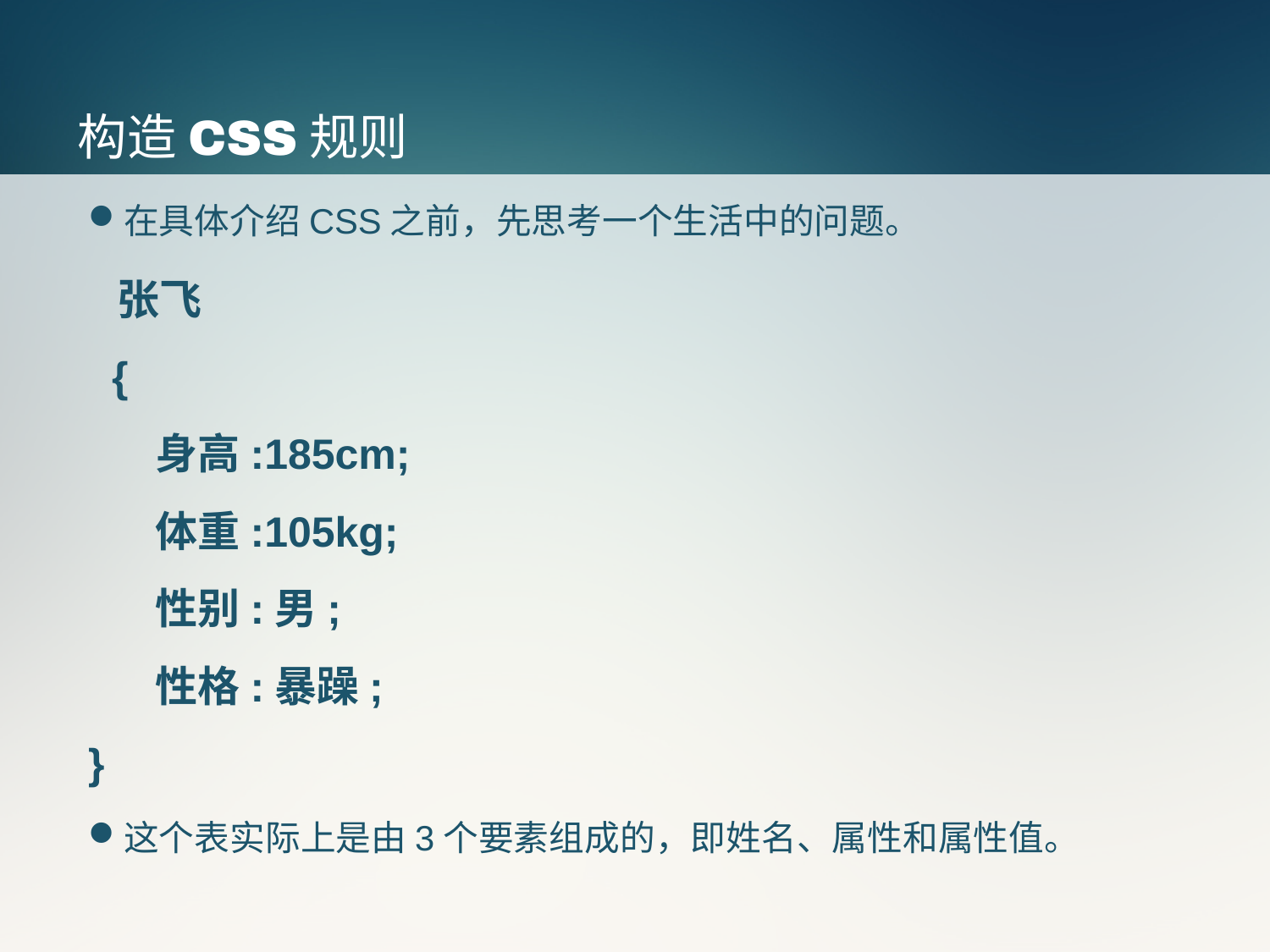

# 构造CSS规则
在具体介绍CSS之前，先思考一个生活中的问题。
  张飞
  {
      身高:185cm;
      体重:105kg;
      性别:男;
      性格:暴躁;
}
这个表实际上是由3个要素组成的，即姓名、属性和属性值。